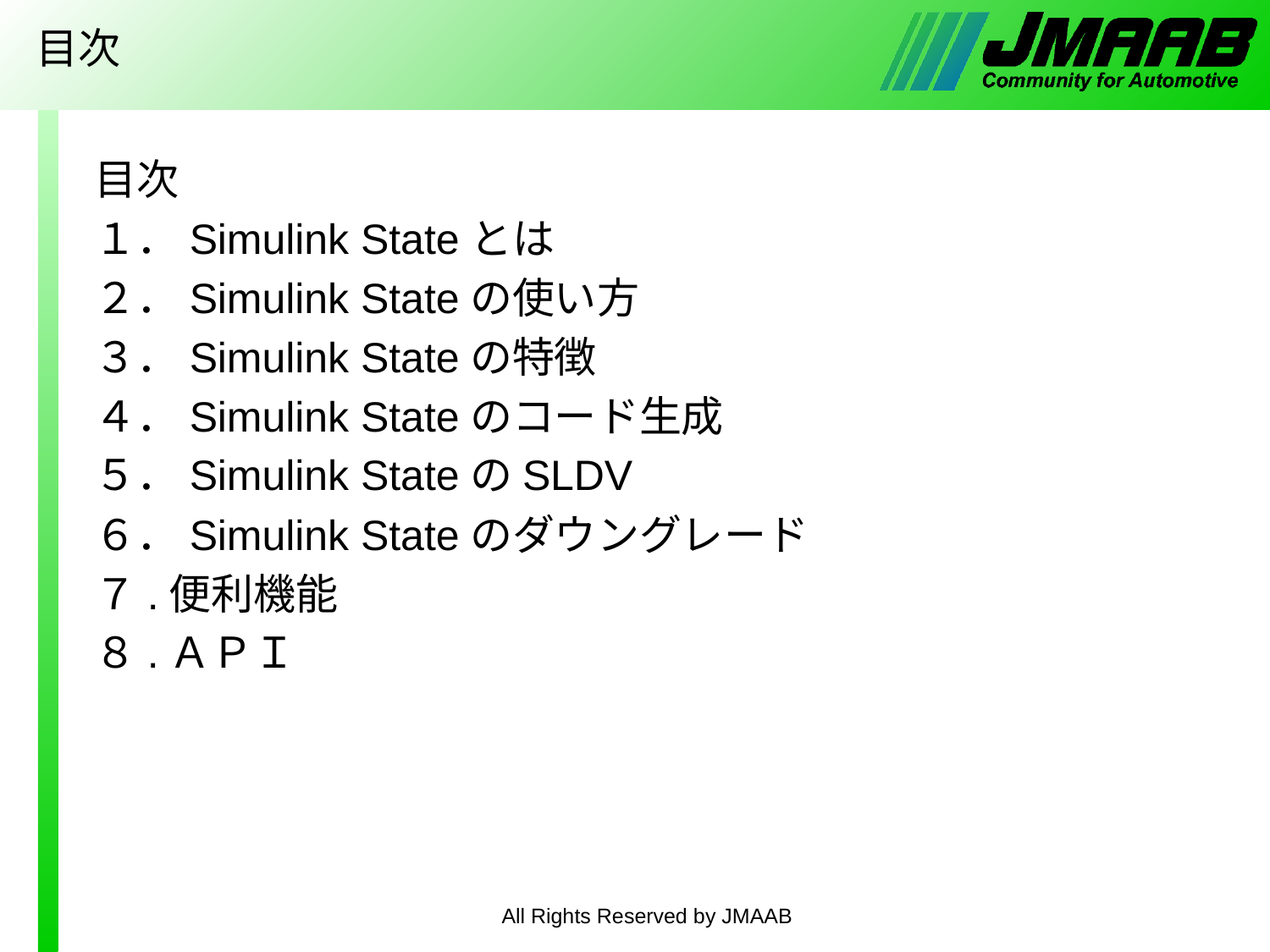

# 目次
目次
１．Simulink Stateとは
２．Simulink Stateの使い方
３．Simulink Stateの特徴
４．Simulink Stateのコード生成
５．Simulink StateのSLDV
６．Simulink Stateのダウングレード
７.便利機能
８.ＡＰＩ